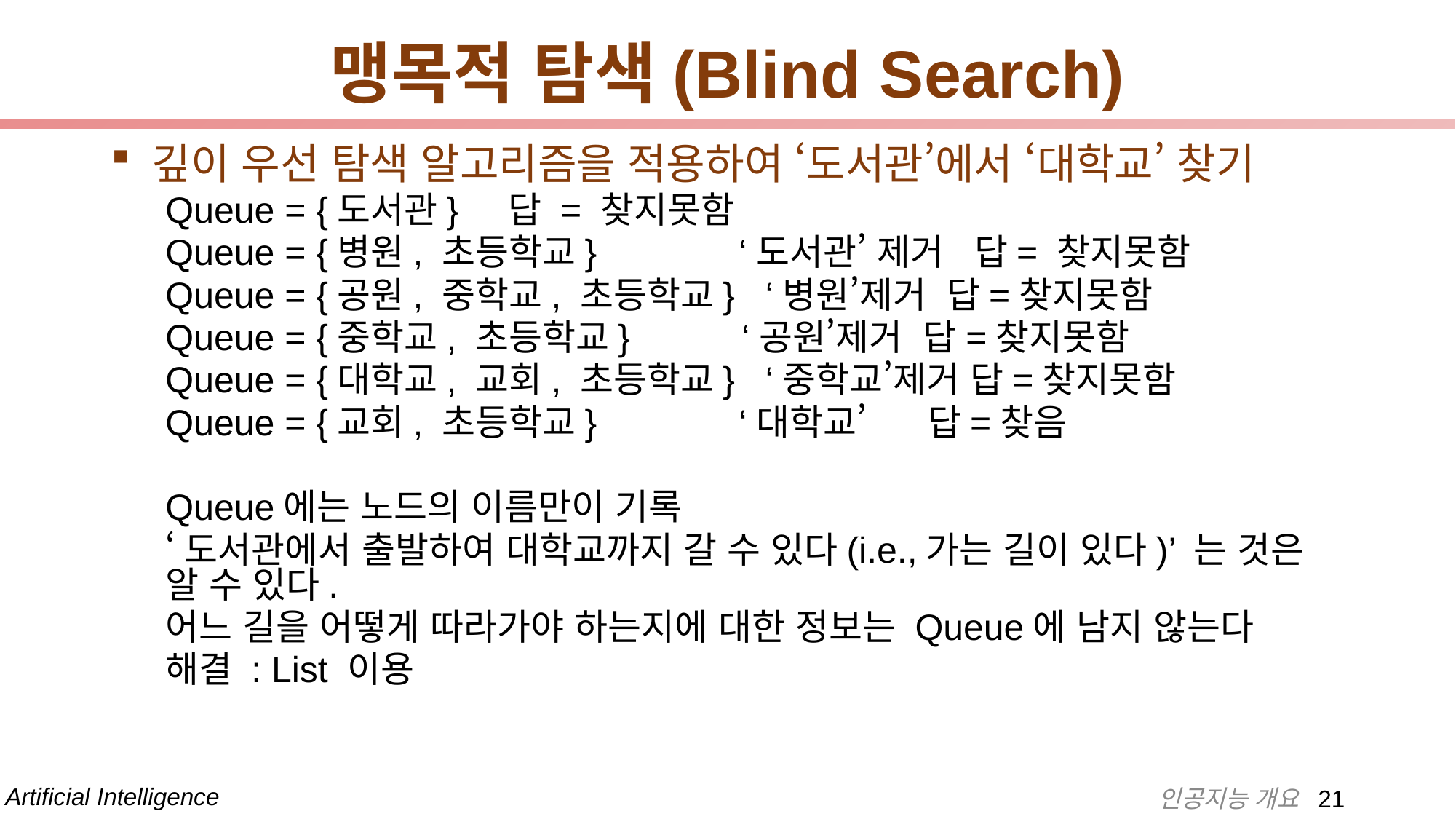

# 맹목적 탐색(Blind Search)
깊이 우선 탐색 알고리즘을 적용하여 ‘도서관’에서 ‘대학교’ 찾기
Queue = {도서관}    답 = 찾지못함
Queue = {병원, 초등학교}              ‘도서관’ 제거   답= 찾지못함
Queue = {공원, 중학교, 초등학교}   ‘병원’제거  답=찾지못함
Queue = {중학교, 초등학교}           ‘공원’제거  답=찾지못함
Queue = {대학교, 교회, 초등학교}   ‘중학교’제거 답=찾지못함
Queue = {교회, 초등학교}              ‘대학교’      답=찾음

Queue에는 노드의 이름만이 기록
‘도서관에서 출발하여 대학교까지 갈 수 있다(i.e.,가는 길이 있다)’ 는 것은 알 수 있다.
어느 길을 어떻게 따라가야 하는지에 대한 정보는 Queue에 남지 않는다
해결 : List 이용